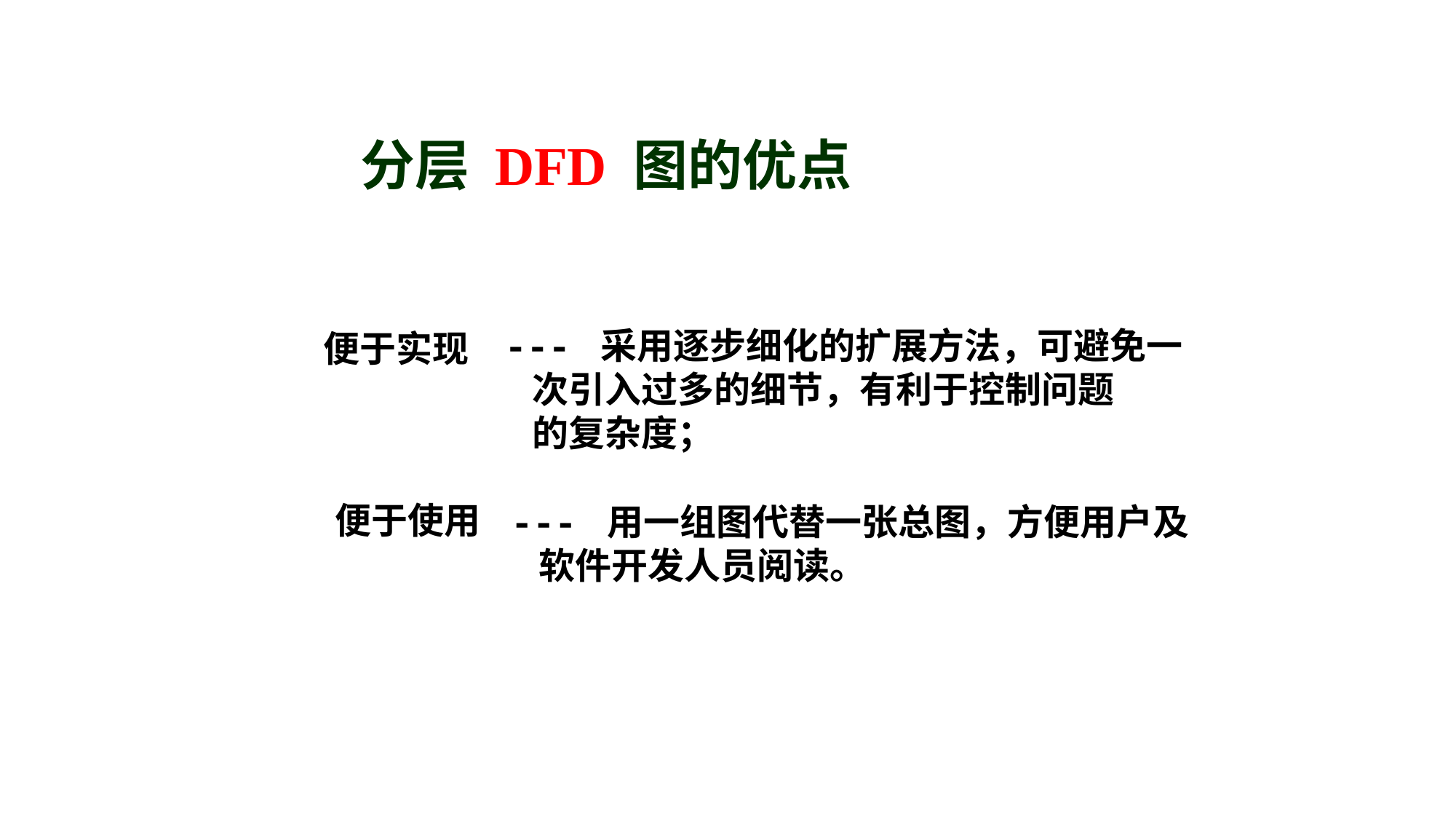

分层 DFD 图的优点
 便于实现
 --- 采用逐步细化的扩展方法，可避免一
     次引入过多的细节，有利于控制问题
     的复杂度；
 --- 用一组图代替一张总图，方便用户及
     软件开发人员阅读。
便于使用